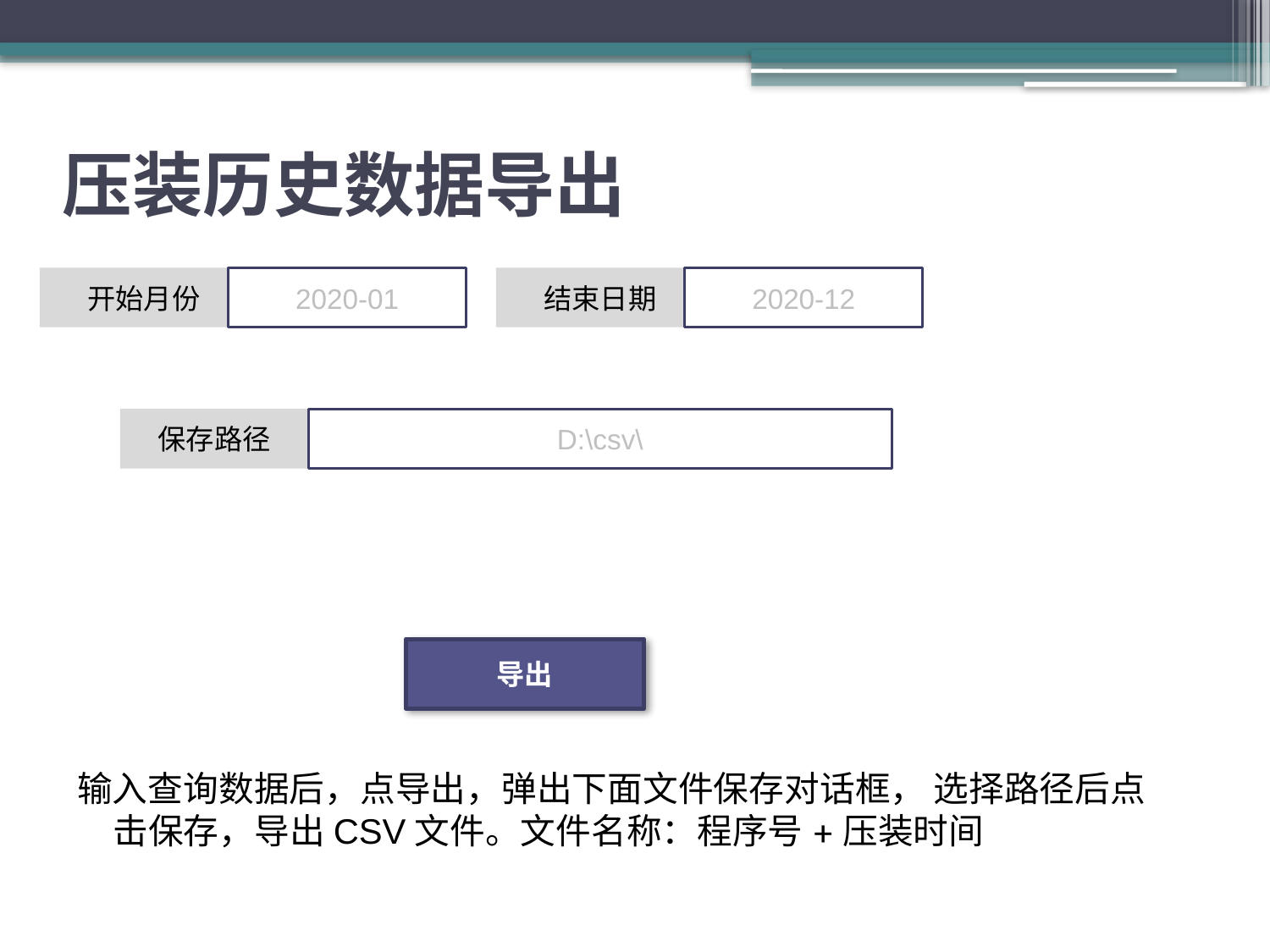

# 压装历史数据导出
开始月份
2020-01
结束日期
2020-12
保存路径
D:\csv\
导出
输入查询数据后，点导出，弹出下面文件保存对话框， 选择路径后点击保存，导出CSV文件。文件名称：程序号+压装时间